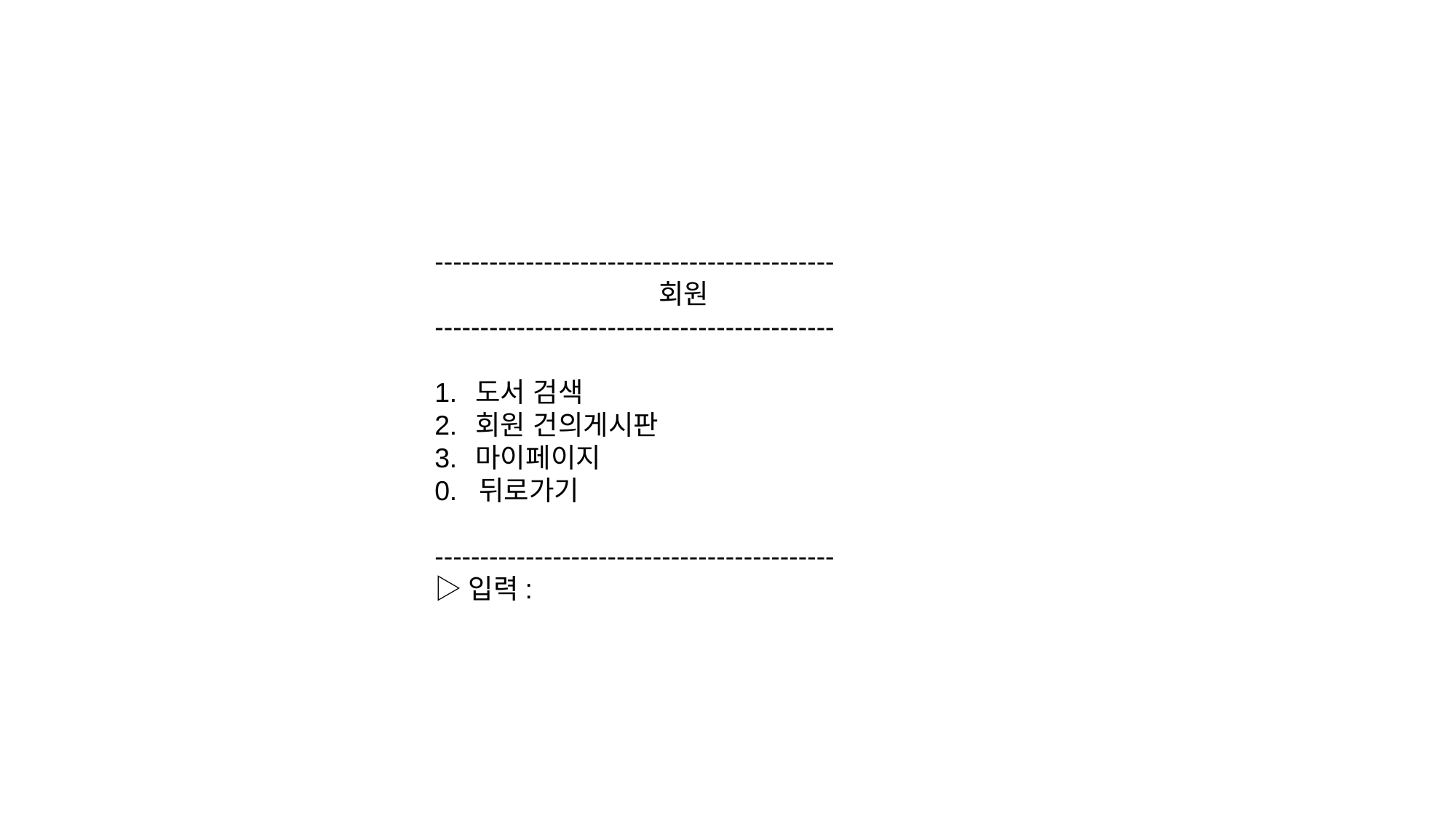

--------------------------------------------
회원
--------------------------------------------

도서 검색
회원 건의게시판
마이페이지
0.  뒤로가기

--------------------------------------------
▷입력: